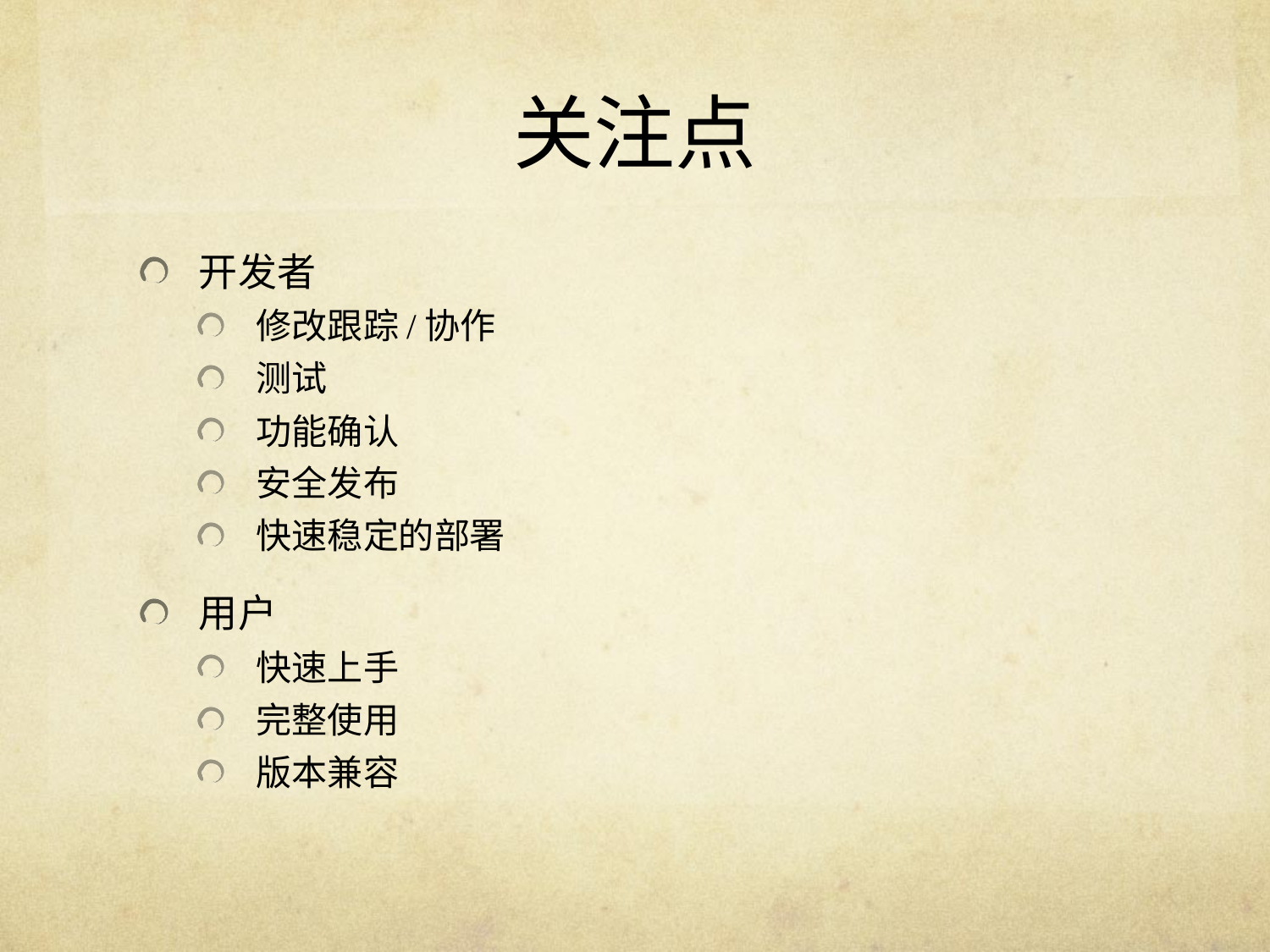

# 关注点
开发者
修改跟踪/协作
测试
功能确认
安全发布
快速稳定的部署
用户
快速上手
完整使用
版本兼容